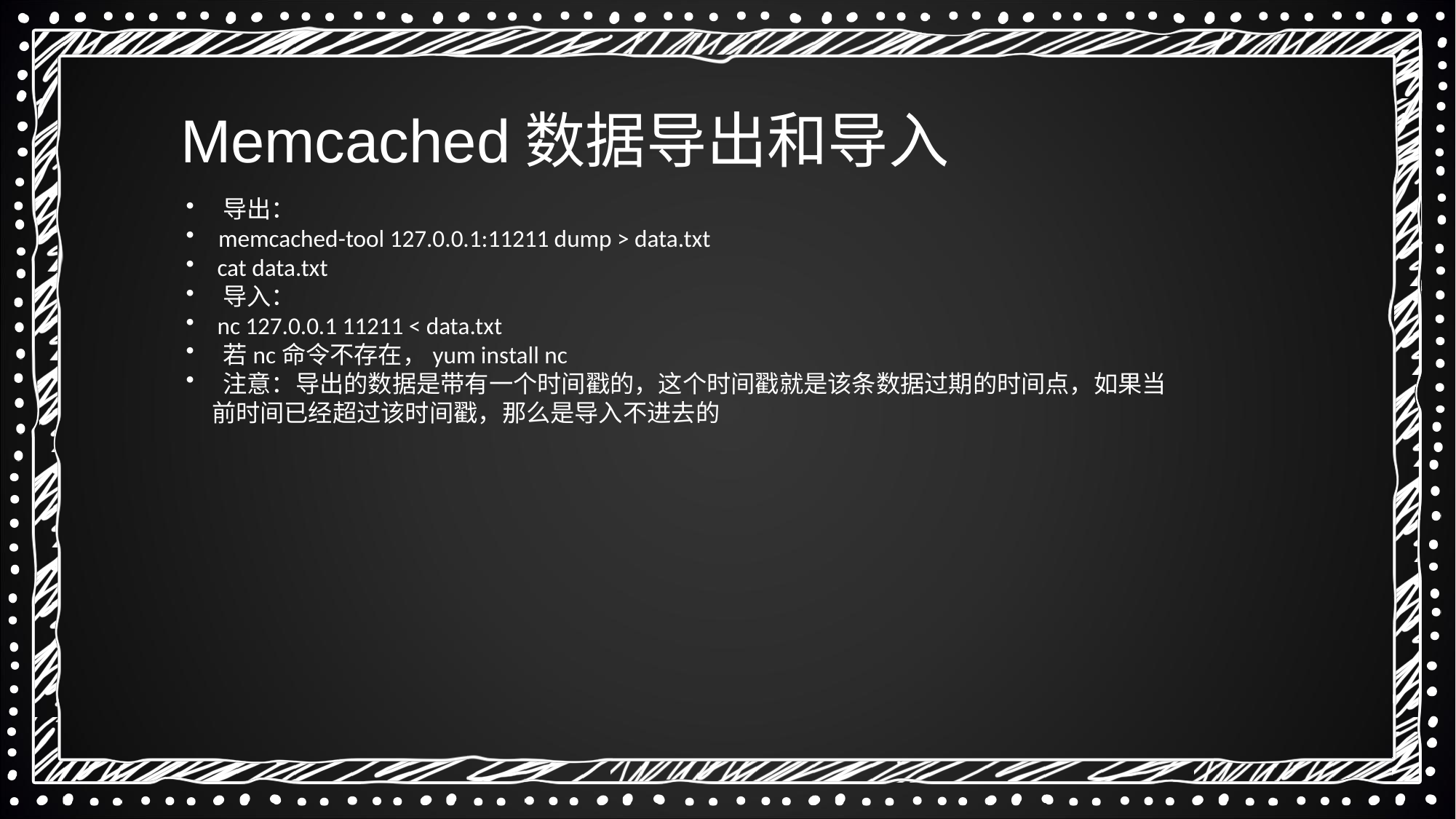

Memcached数据导出和导入
 导出：
 memcached-tool 127.0.0.1:11211 dump > data.txt
 cat data.txt
 导入：
 nc 127.0.0.1 11211 < data.txt
 若nc命令不存在，yum install nc
 注意：导出的数据是带有一个时间戳的，这个时间戳就是该条数据过期的时间点，如果当前时间已经超过该时间戳，那么是导入不进去的